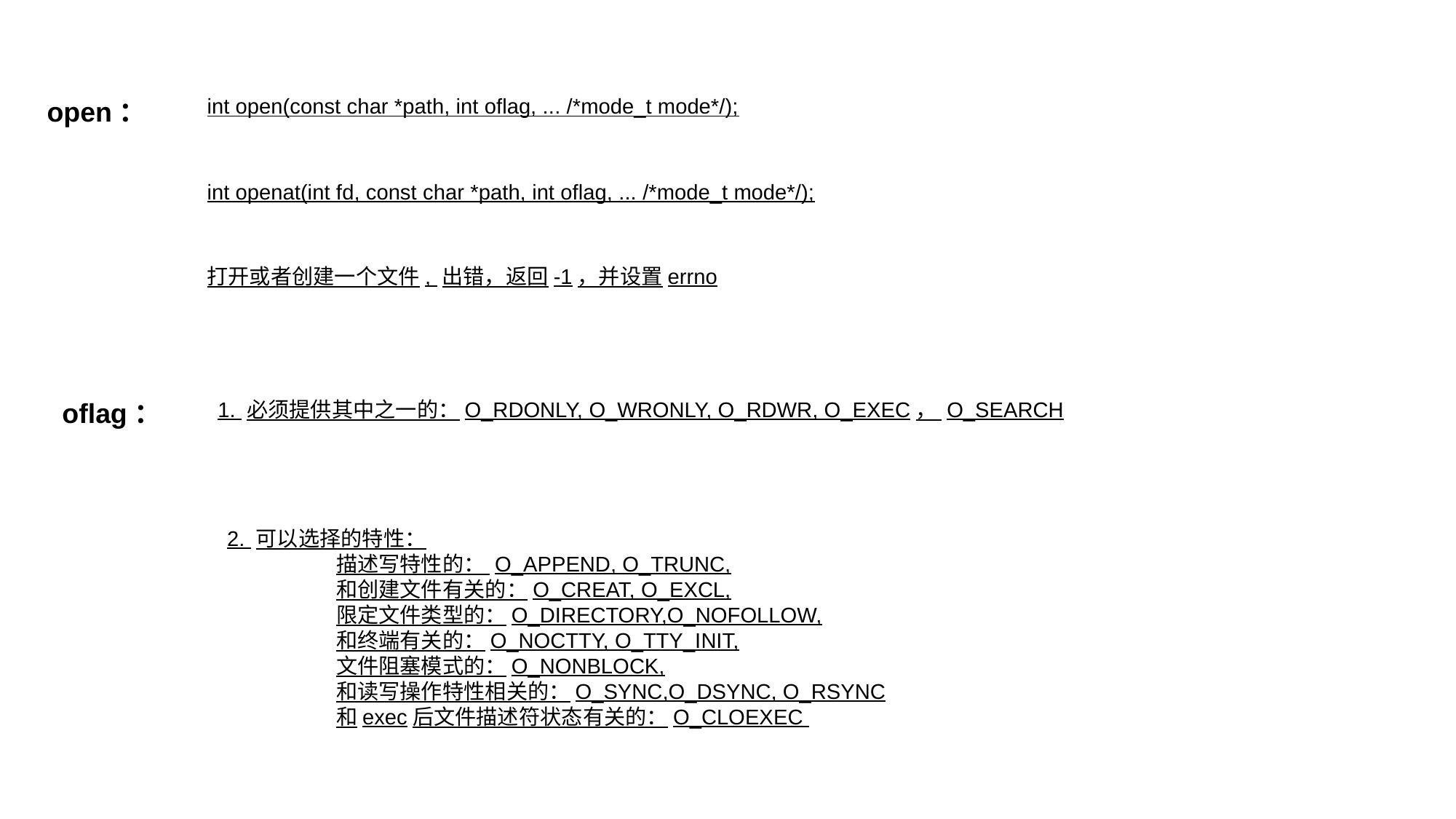

int open(const char *path, int oflag, ... /*mode_t mode*/);
open：
int openat(int fd, const char *path, int oflag, ... /*mode_t mode*/);
打开或者创建一个文件, 出错，返回-1，并设置errno
oflag：
1. 必须提供其中之一的：O_RDONLY, O_WRONLY, O_RDWR, O_EXEC， O_SEARCH
2. 可以选择的特性：
	描述写特性的： O_APPEND, O_TRUNC,
	和创建文件有关的：O_CREAT, O_EXCL,
	限定文件类型的：O_DIRECTORY,O_NOFOLLOW,
	和终端有关的：O_NOCTTY, O_TTY_INIT,
	文件阻塞模式的：O_NONBLOCK,
	和读写操作特性相关的：O_SYNC,O_DSYNC, O_RSYNC
	和exec后文件描述符状态有关的：O_CLOEXEC